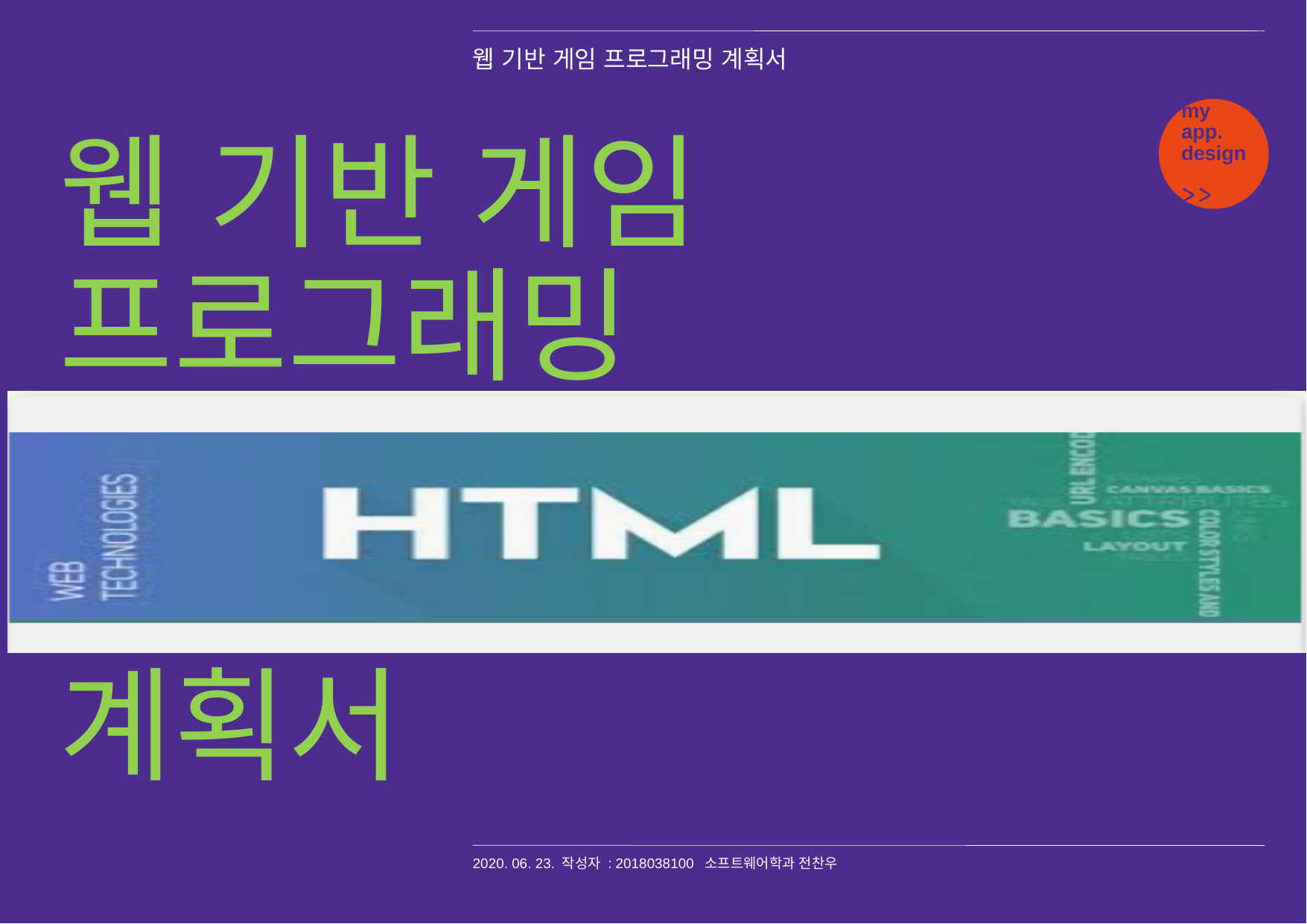

웹 기반 게임 프로그래밍 계획서
my
app.
design

웹 기반 게임
프로그래밍

계획서
2020. 06. 23. 작성자 : 2018038100  소프트웨어학과 전찬우